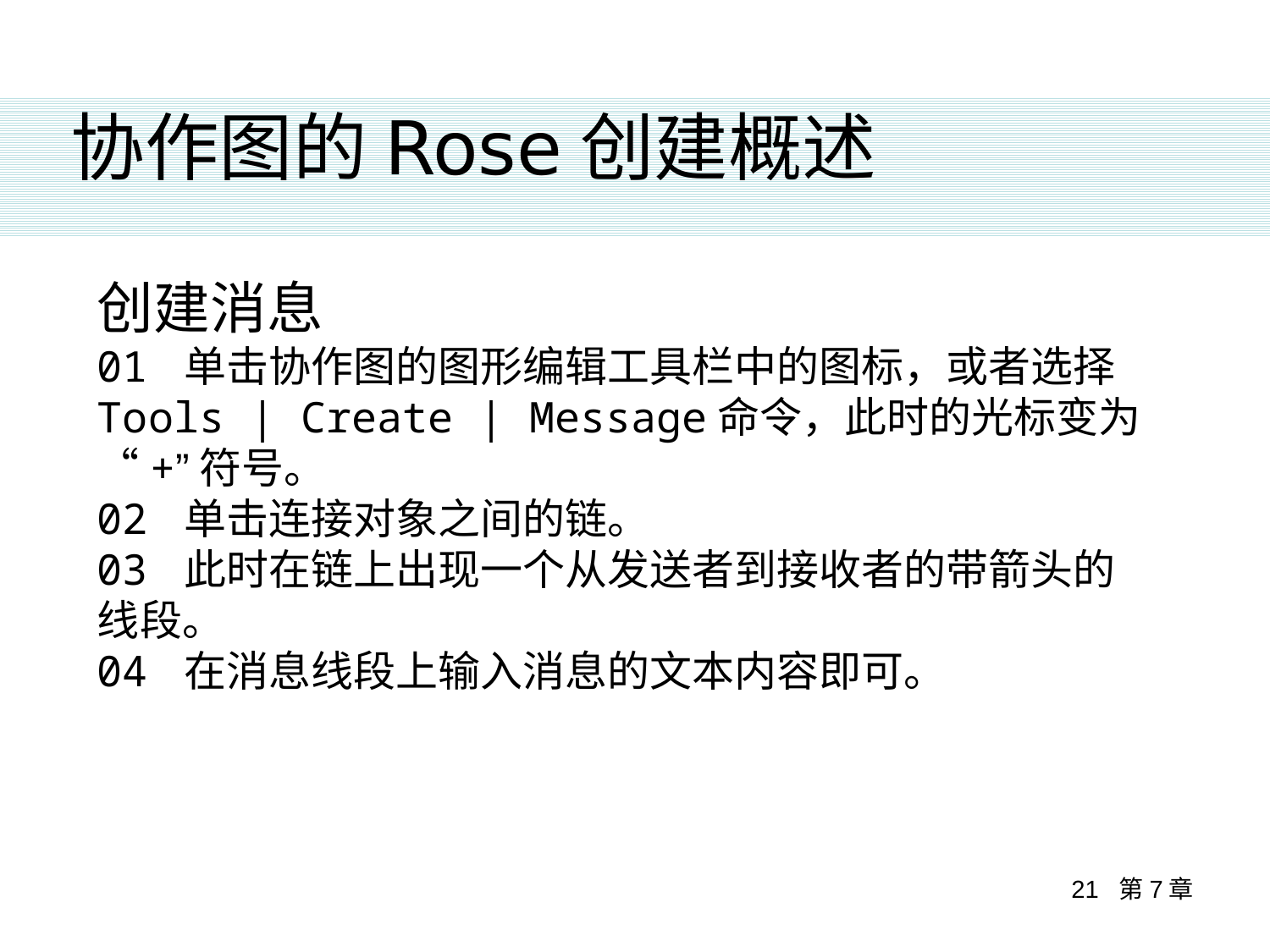

协作图的Rose创建概述
创建消息
01 单击协作图的图形编辑工具栏中的图标，或者选择Tools | Create | Message命令，此时的光标变为“+”符号。
02 单击连接对象之间的链。
03 此时在链上出现一个从发送者到接收者的带箭头的线段。
04 在消息线段上输入消息的文本内容即可。
21  第7章